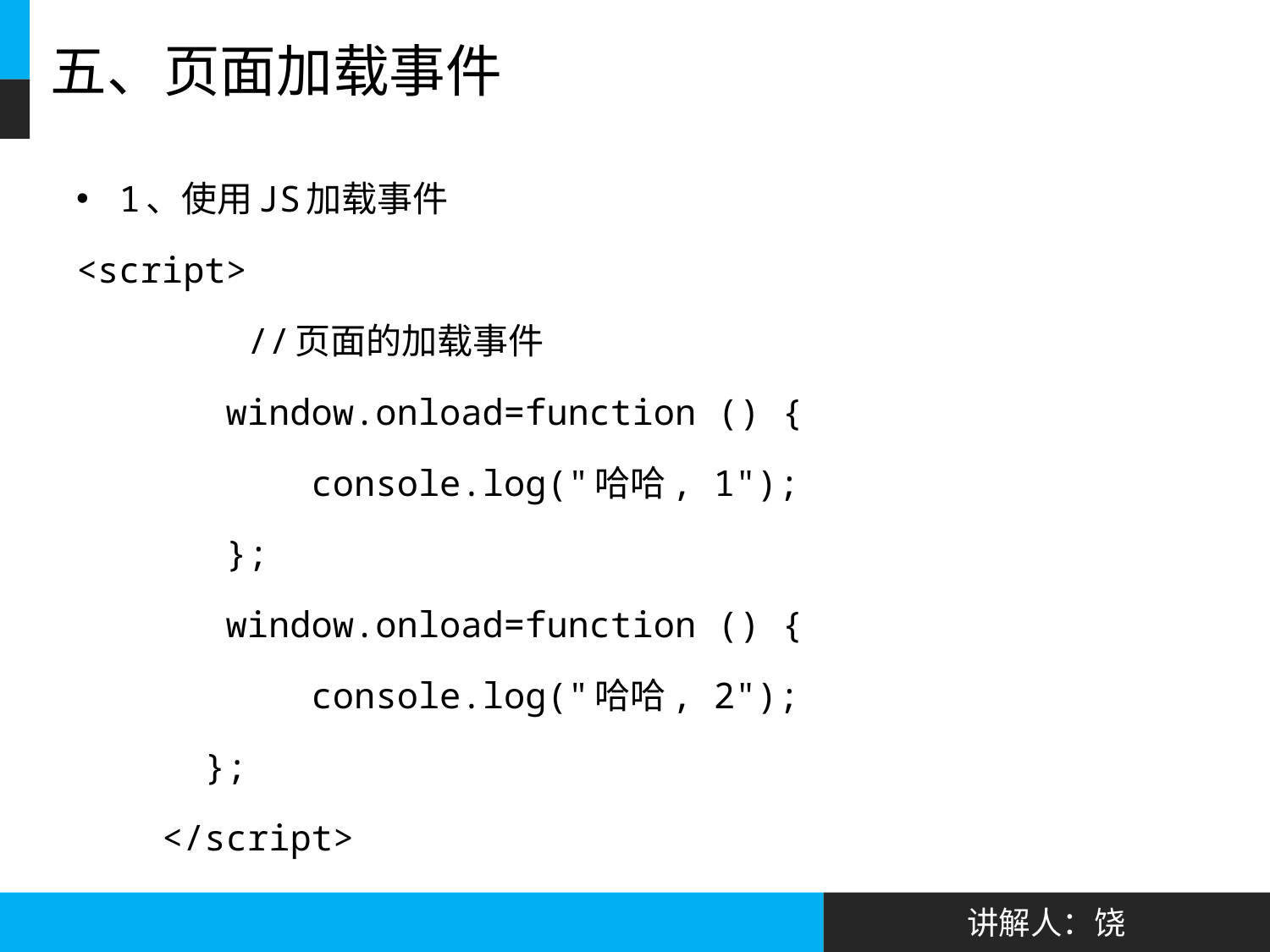

# 五、页面加载事件
1、使用JS加载事件
<script>
        //页面的加载事件
       window.onload=function () {
           console.log("哈哈, 1");
       };
       window.onload=function () {
           console.log("哈哈, 2");
      };
    </script>